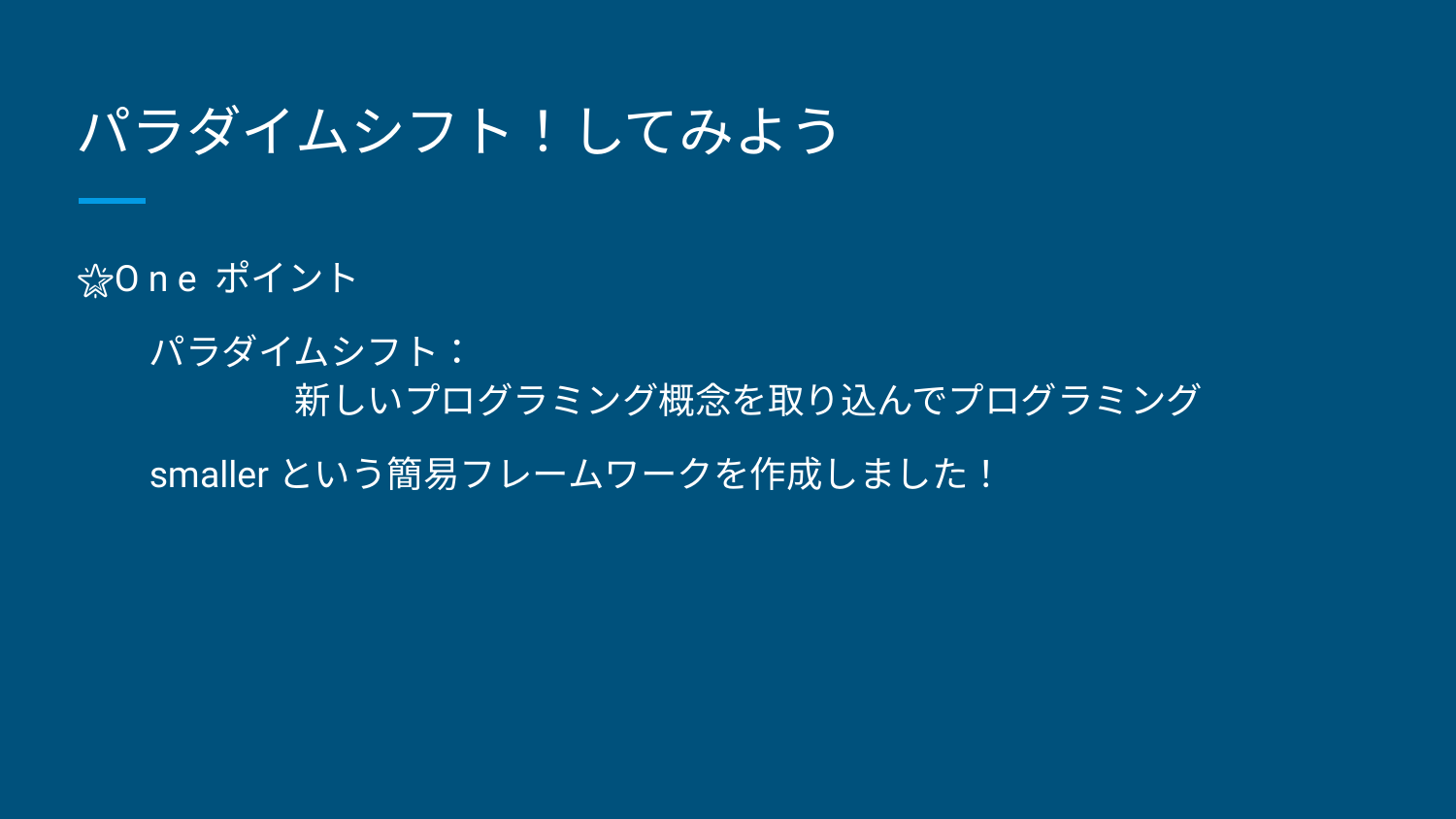

# パラダイムシフト！してみよう
🌟O n e ポイント🌟
パラダイムシフト：
	新しいプログラミング概念を取り込んでプログラミング
smallerという簡易フレームワークを作成しました！